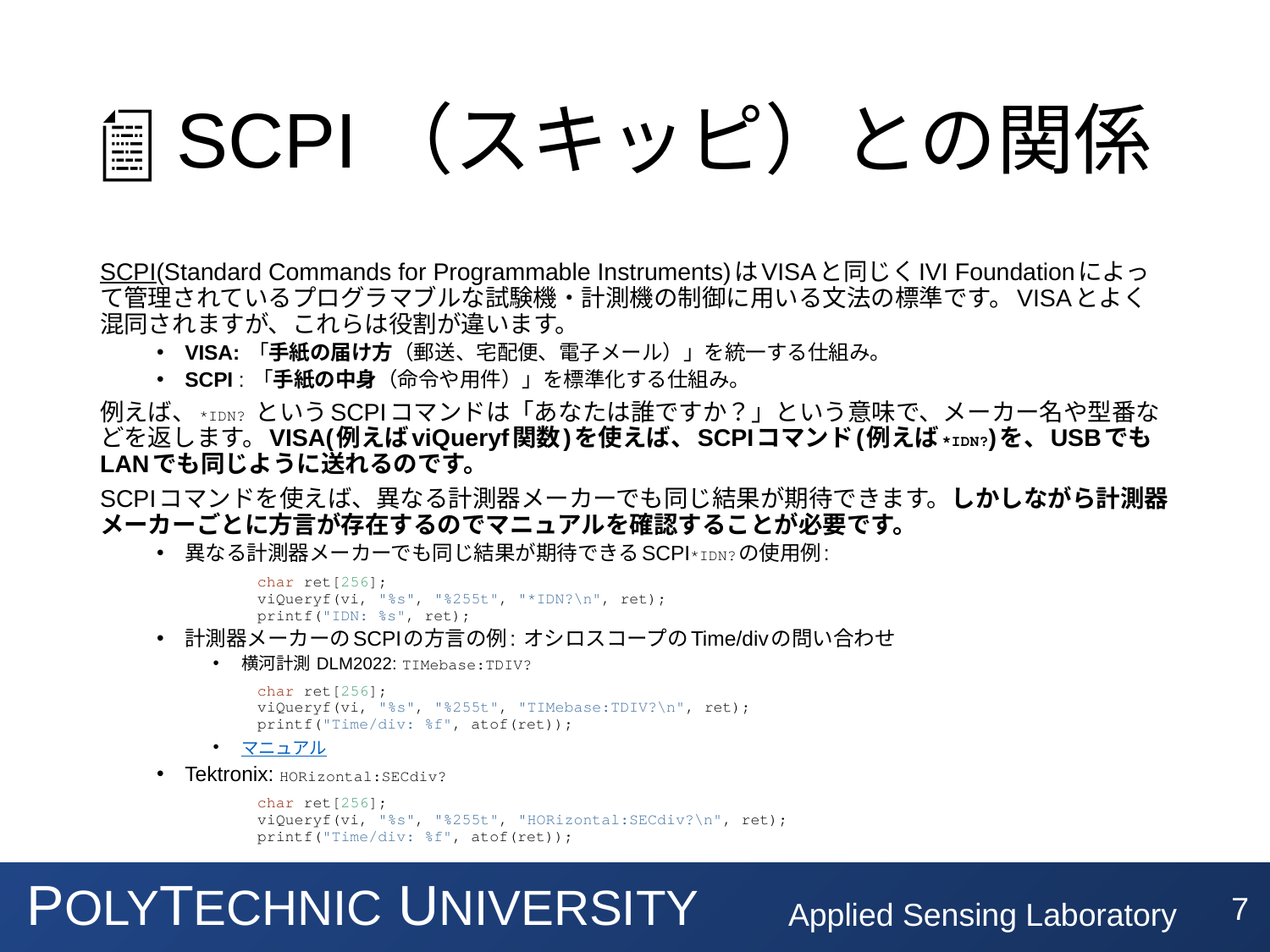

# 📄 SCPI（スキッピ）との関係
SCPI(Standard Commands for Programmable Instruments)はVISAと同じくIVI Foundationによって管理されているプログラマブルな試験機・計測機の制御に用いる文法の標準です。VISAとよく混同されますが、これらは役割が違います。
VISA: 「手紙の届け方（郵送、宅配便、電子メール）」を統一する仕組み。
SCPI : 「手紙の中身（命令や用件）」を標準化する仕組み。
例えば、*IDN? というSCPIコマンドは「あなたは誰ですか？」という意味で、メーカー名や型番などを返します。VISA(例えばviQueryf関数)を使えば、SCPIコマンド(例えば*IDN?)を、USBでもLANでも同じように送れるのです。
SCPIコマンドを使えば、異なる計測器メーカーでも同じ結果が期待できます。しかしながら計測器メーカーごとに方言が存在するのでマニュアルを確認することが必要です。
異なる計測器メーカーでも同じ結果が期待できるSCPI*IDN?の使用例:
char ret[256];
viQueryf(vi, "%s", "%255t", "*IDN?\n", ret);
printf("IDN: %s", ret);
計測器メーカーのSCPIの方言の例: オシロスコープのTime/divの問い合わせ
横河計測 DLM2022: TIMebase:TDIV?
char ret[256];
viQueryf(vi, "%s", "%255t", "TIMebase:TDIV?\n", ret);
printf("Time/div: %f", atof(ret));
マニュアル
Tektronix: HORizontal:SECdiv?
char ret[256];
viQueryf(vi, "%s", "%255t", "HORizontal:SECdiv?\n", ret);
printf("Time/div: %f", atof(ret));
7